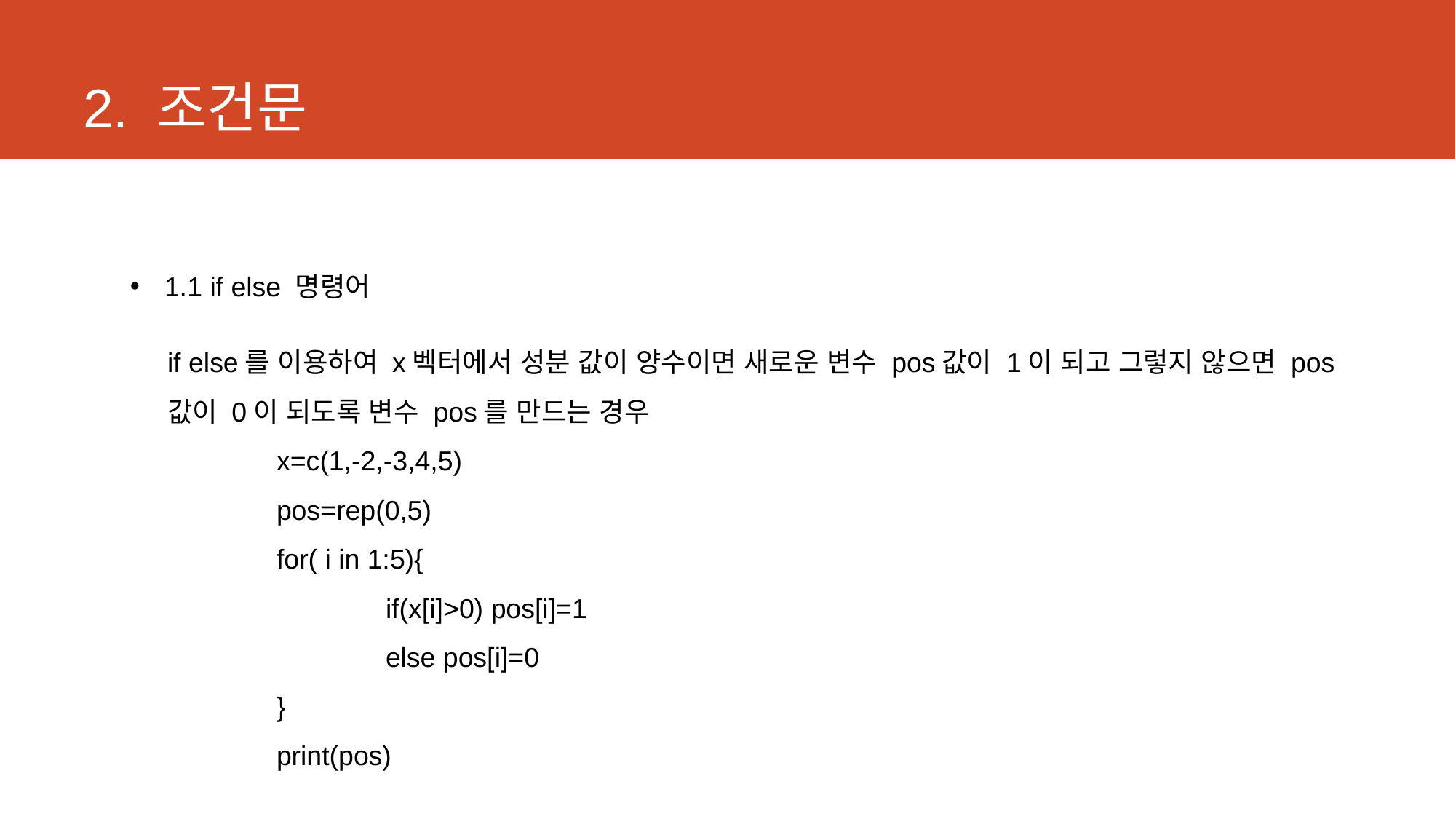

# 2. 조건문
1.1 if else 명령어
if else를 이용하여 x벡터에서 성분 값이 양수이면 새로운 변수 pos값이 1이 되고 그렇지 않으면 pos값이 0이 되도록 변수 pos를 만드는 경우
	x=c(1,-2,-3,4,5)
	pos=rep(0,5)
	for( i in 1:5){
		if(x[i]>0) pos[i]=1
		else pos[i]=0
	}
	print(pos)